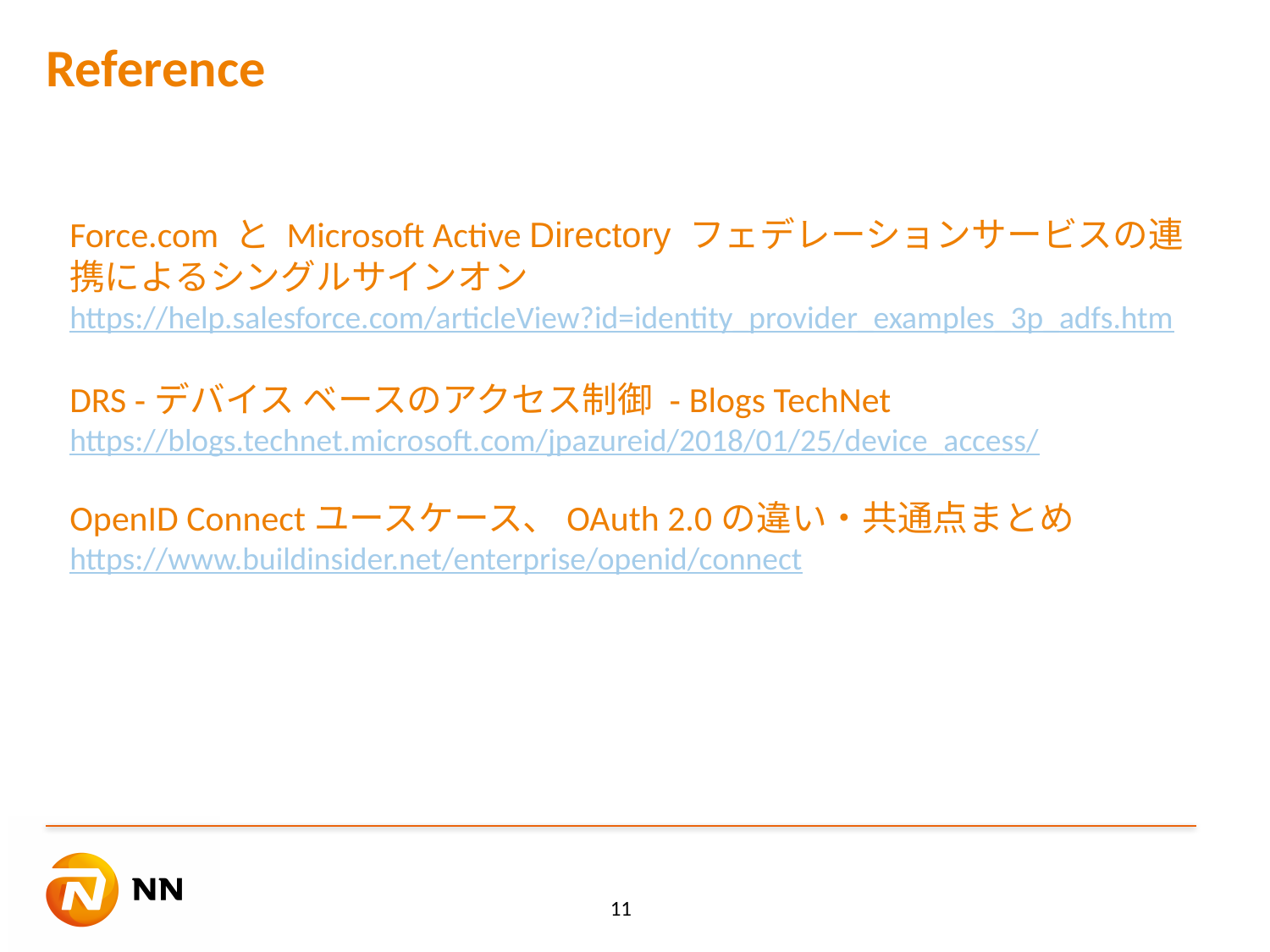

# Reference
Force.com と Microsoft Active Directory フェデレーションサービスの連携によるシングルサインオン
https://help.salesforce.com/articleView?id=identity_provider_examples_3p_adfs.htm

DRS -デバイス ベースのアクセス制御 - Blogs TechNet
https://blogs.technet.microsoft.com/jpazureid/2018/01/25/device_access/

OpenID Connectユースケース、OAuth 2.0の違い・共通点まとめ
https://www.buildinsider.net/enterprise/openid/connect